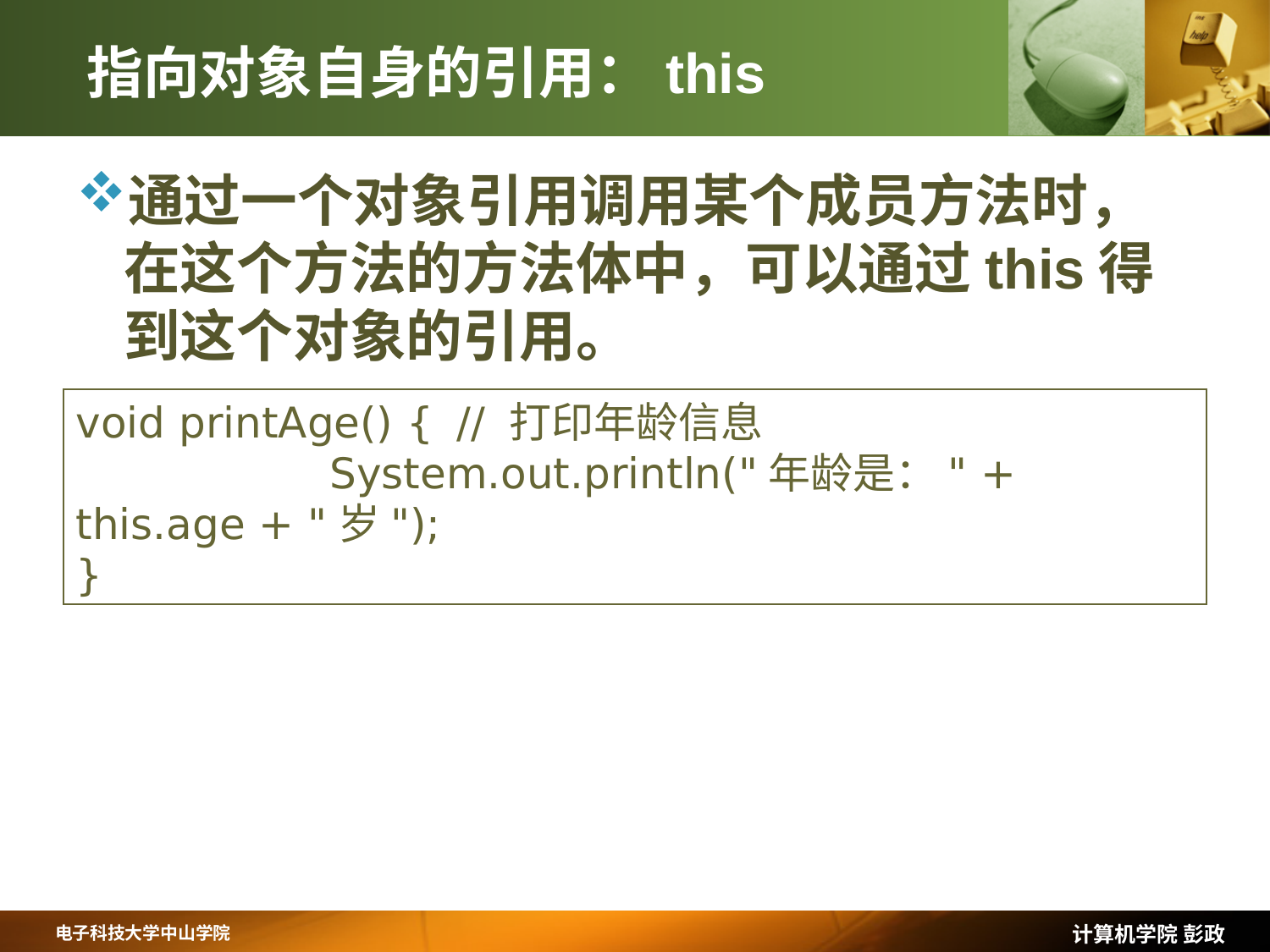

# 指向对象自身的引用：this
通过一个对象引用调用某个成员方法时，在这个方法的方法体中，可以通过this得到这个对象的引用。

void printAge() {	// 打印年龄信息
		System.out.println("年龄是：" + this.age + "岁");
}
计算机学院 彭政
电子科技大学中山学院